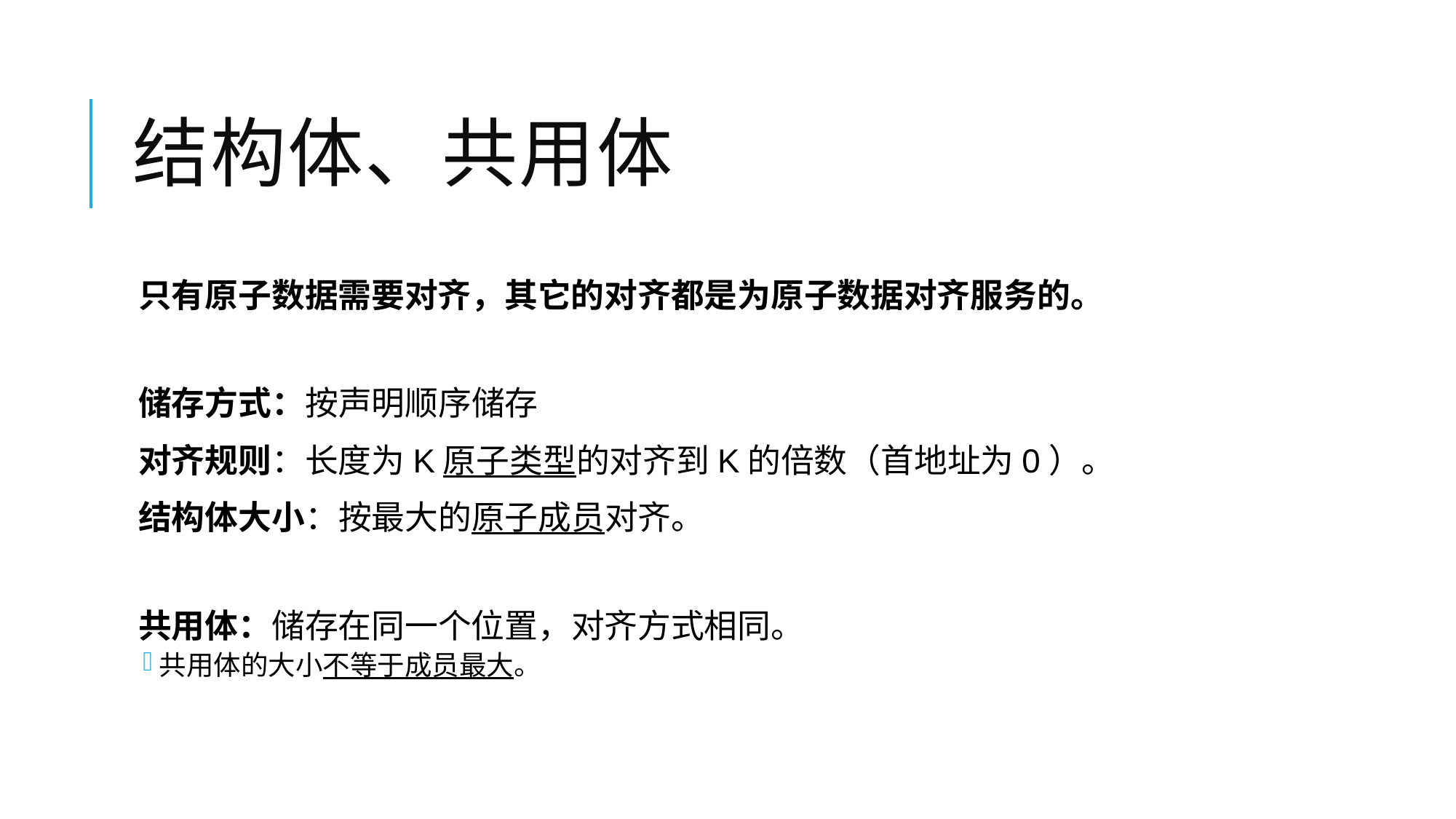

# 结构体、共用体
只有原子数据需要对齐，其它的对齐都是为原子数据对齐服务的。

储存方式：按声明顺序储存
对齐规则：长度为K原子类型的对齐到K的倍数（首地址为0）。
结构体大小：按最大的原子成员对齐。

共用体：储存在同一个位置，对齐方式相同。
共用体的大小不等于成员最大。